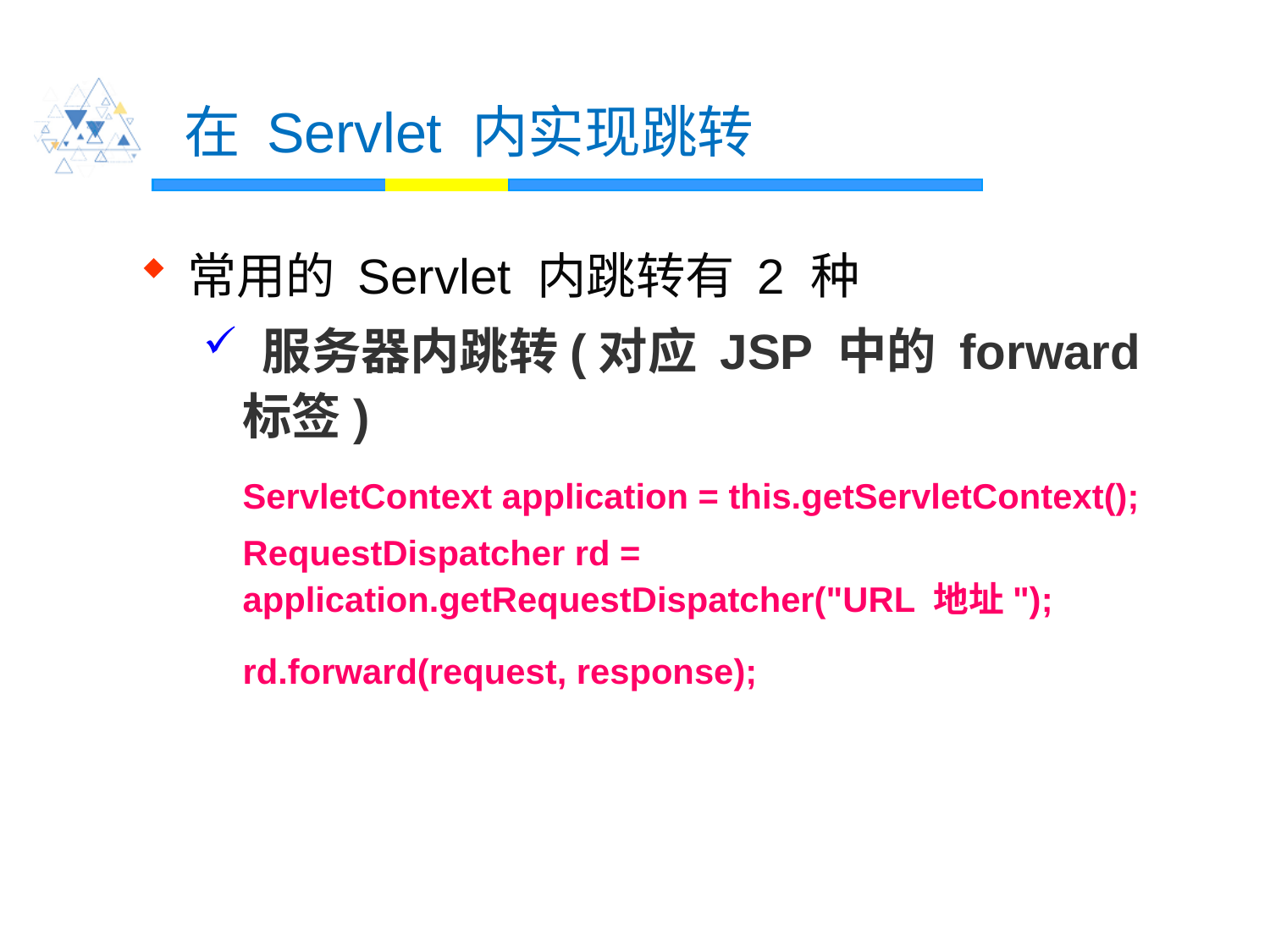

# 在 Servlet 内实现跳转
常用的 Servlet 内跳转有 2 种
 服务器内跳转(对应 JSP 中的 forward 标签)
	ServletContext application = this.getServletContext();
	RequestDispatcher rd = application.getRequestDispatcher("URL 地址");
	rd.forward(request, response);